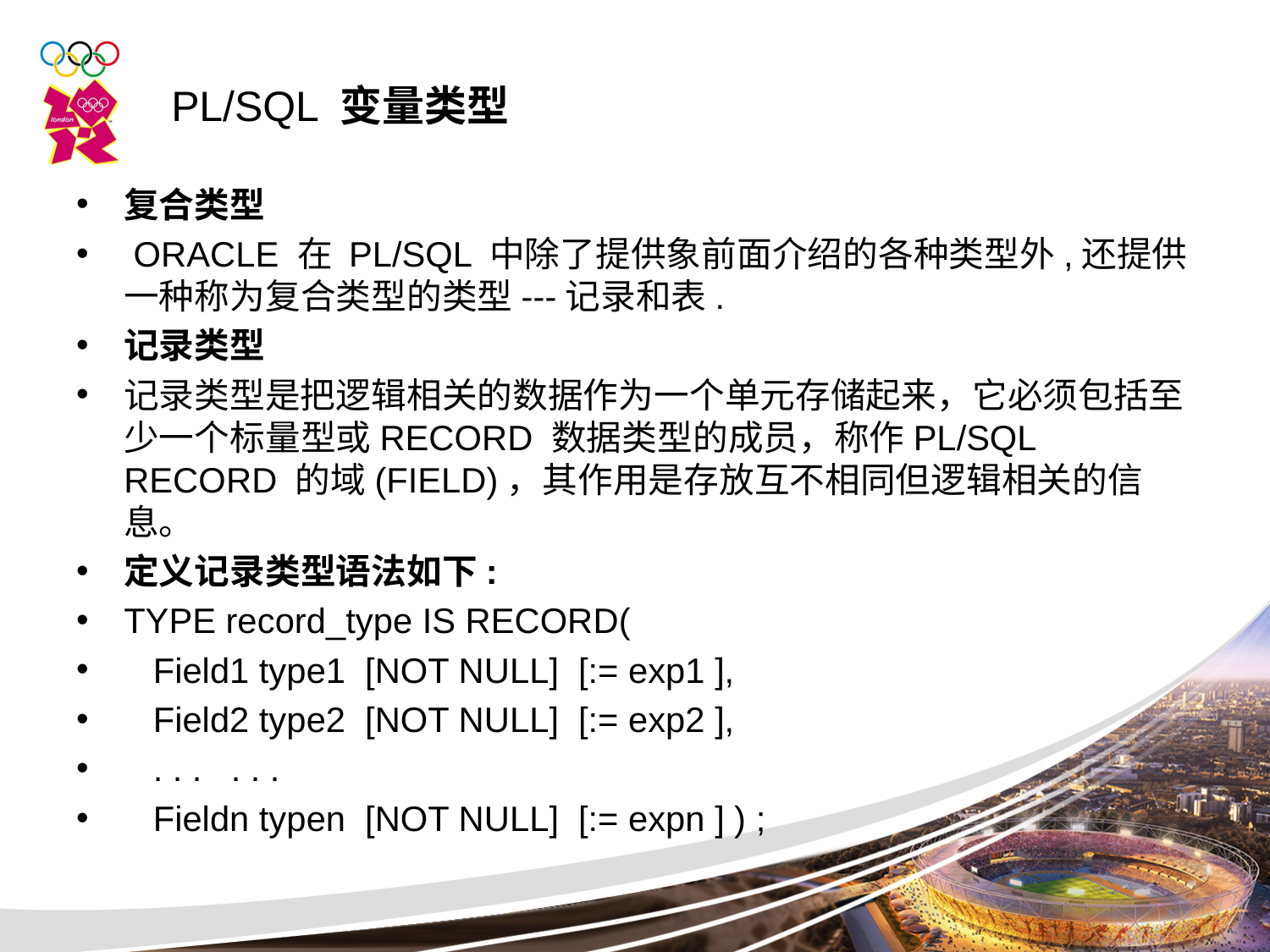

PL/SQL 变量类型
复合类型
 ORACLE 在 PL/SQL 中除了提供象前面介绍的各种类型外,还提供一种称为复合类型的类型---记录和表.
记录类型
记录类型是把逻辑相关的数据作为一个单元存储起来，它必须包括至少一个标量型或RECORD 数据类型的成员，称作PL/SQL RECORD 的域(FIELD)，其作用是存放互不相同但逻辑相关的信息。
定义记录类型语法如下:
TYPE record_type IS RECORD(
   Field1 type1  [NOT NULL]  [:= exp1 ],
   Field2 type2  [NOT NULL]  [:= exp2 ],
   . . .   . . .
   Fieldn typen  [NOT NULL]  [:= expn ] ) ;